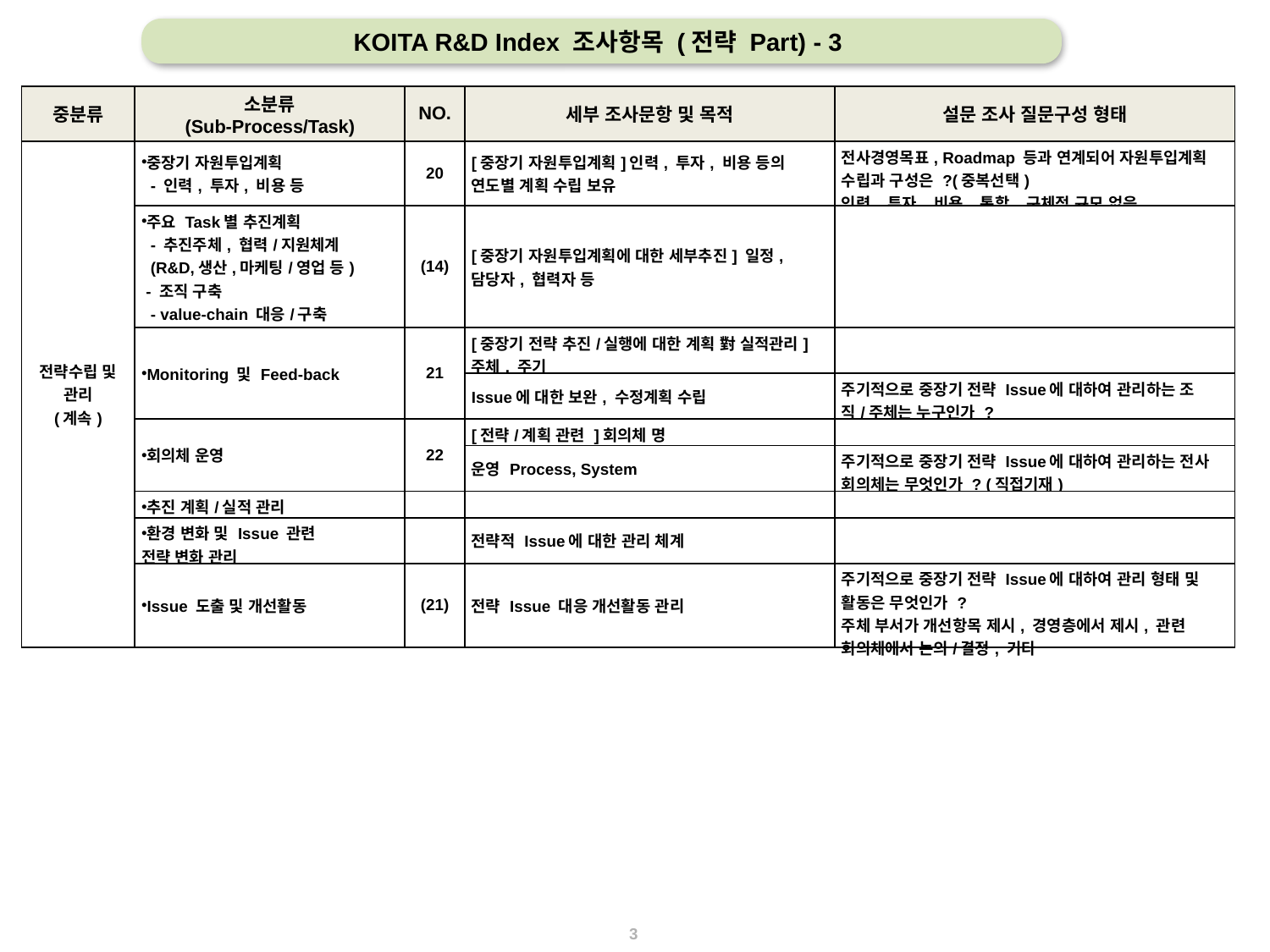

# KOITA R&D Index 조사항목 (전략 Part) - 3
| 중분류 | 소분류 (Sub-Process/Task) | NO. | 세부 조사문항 및 목적 | 설문 조사 질문구성 형태 |
| --- | --- | --- | --- | --- |
| 전략수립 및 관리 (계속) | 중장기 자원투입계획 - 인력, 투자, 비용 등 | 20 | [중장기 자원투입계획]인력, 투자, 비용 등의 연도별 계획 수립 보유 | 전사경영목표, Roadmap 등과 연계되어 자원투입계획 수립과 구성은 ?(중복선택) 인력, 투자, 비용, 통합, 구체적 규모 없음 |
|  | 주요 Task별 추진계획 - 추진주체, 협력/지원체계 (R&D,생산,마케팅/영업 등) - 조직 구축 - value-chain 대응/구축 - 일정, 협력 대상 등 | (14) | [중장기 자원투입계획에 대한 세부추진] 일정, 담당자, 협력자 등 |  |
|  | Monitoring 및 Feed-back | 21 | [중장기 전략 추진/실행에 대한 계획 對 실적관리] 주체, 주기 |  |
|  |  |  | Issue에 대한 보완, 수정계획 수립 | 주기적으로 중장기 전략 Issue에 대하여 관리하는 조직/주체는 누구인가 ? |
|  | 회의체 운영 | 22 | [전략/계획 관련 ]회의체 명 |  |
|  |  |  | 운영 Process, System | 주기적으로 중장기 전략 Issue에 대하여 관리하는 전사 회의체는 무엇인가 ? (직접기재) |
|  | 추진 계획/실적 관리 |  |  |  |
|  | 환경 변화 및 Issue 관련 전략 변화 관리 |  | 전략적 Issue에 대한 관리 체계 |  |
|  | Issue 도출 및 개선활동 | (21) | 전략 Issue 대응 개선활동 관리 | 주기적으로 중장기 전략 Issue에 대하여 관리 형태 및 활동은 무엇인가 ? 주체 부서가 개선항목 제시, 경영층에서 제시, 관련 회의체에서 논의/결정, 기타 |
3